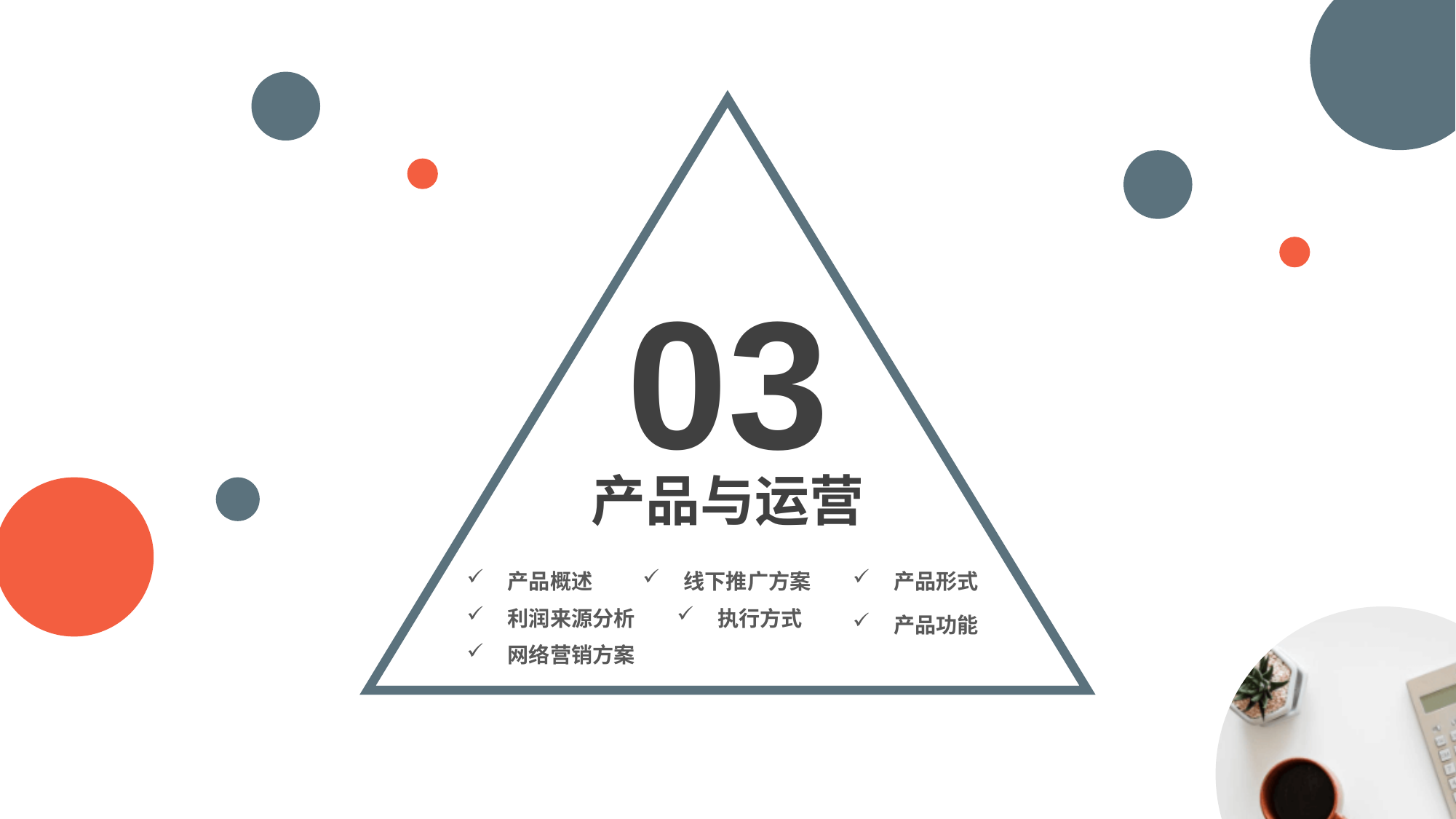

03
产品与运营

产品概述
线下推广方案
产品形式
利润来源分析
执行方式

产品功能
网络营销方案
PPT下载 http://www.1ppt.com/xiazai/